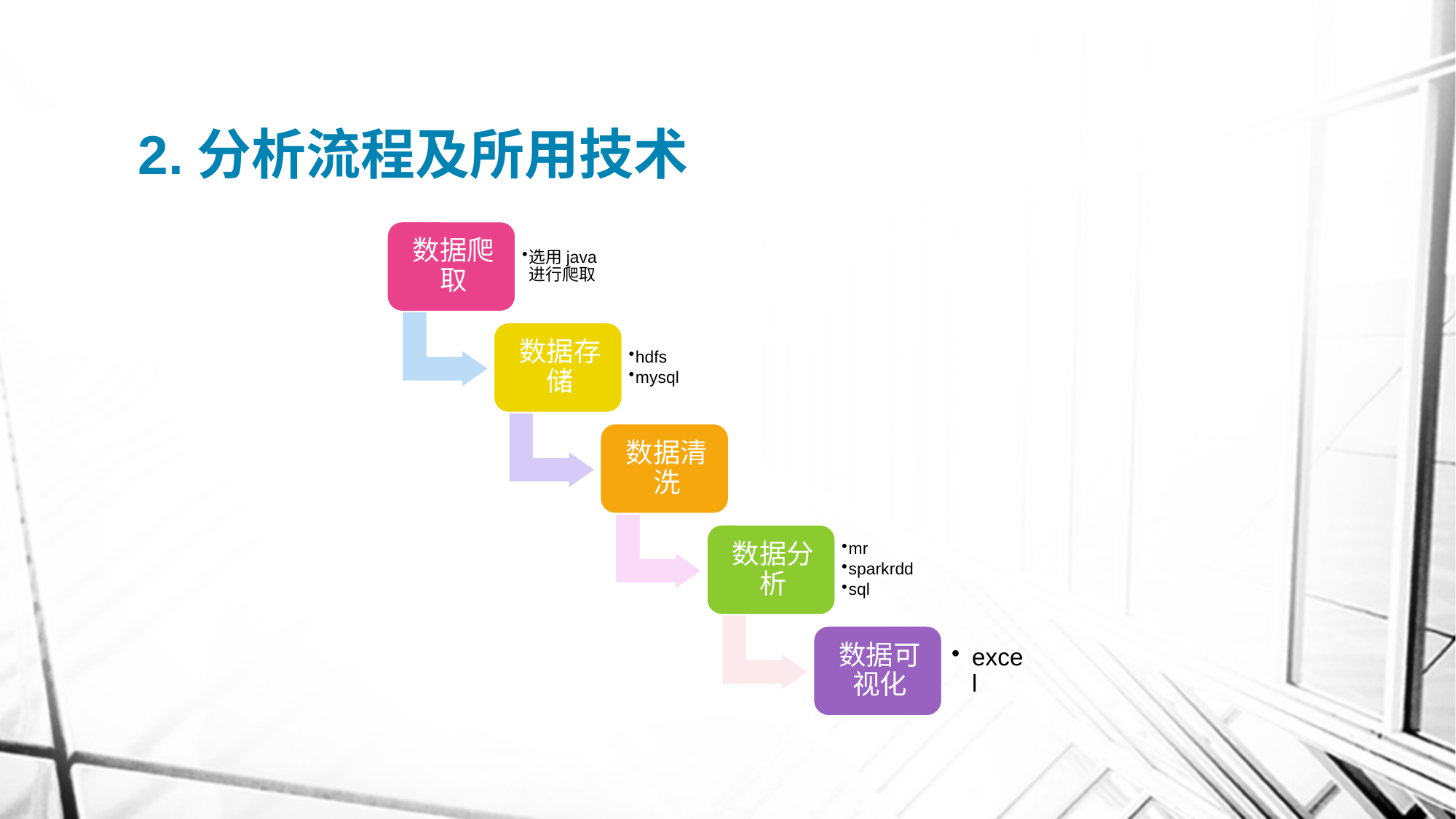

# 2.分析流程及所用技术
数据爬取
选用java进行爬取
数据存储
hdfs
mysql
数据清洗
数据分析
mr
sparkrdd
sql
数据可视化
excel